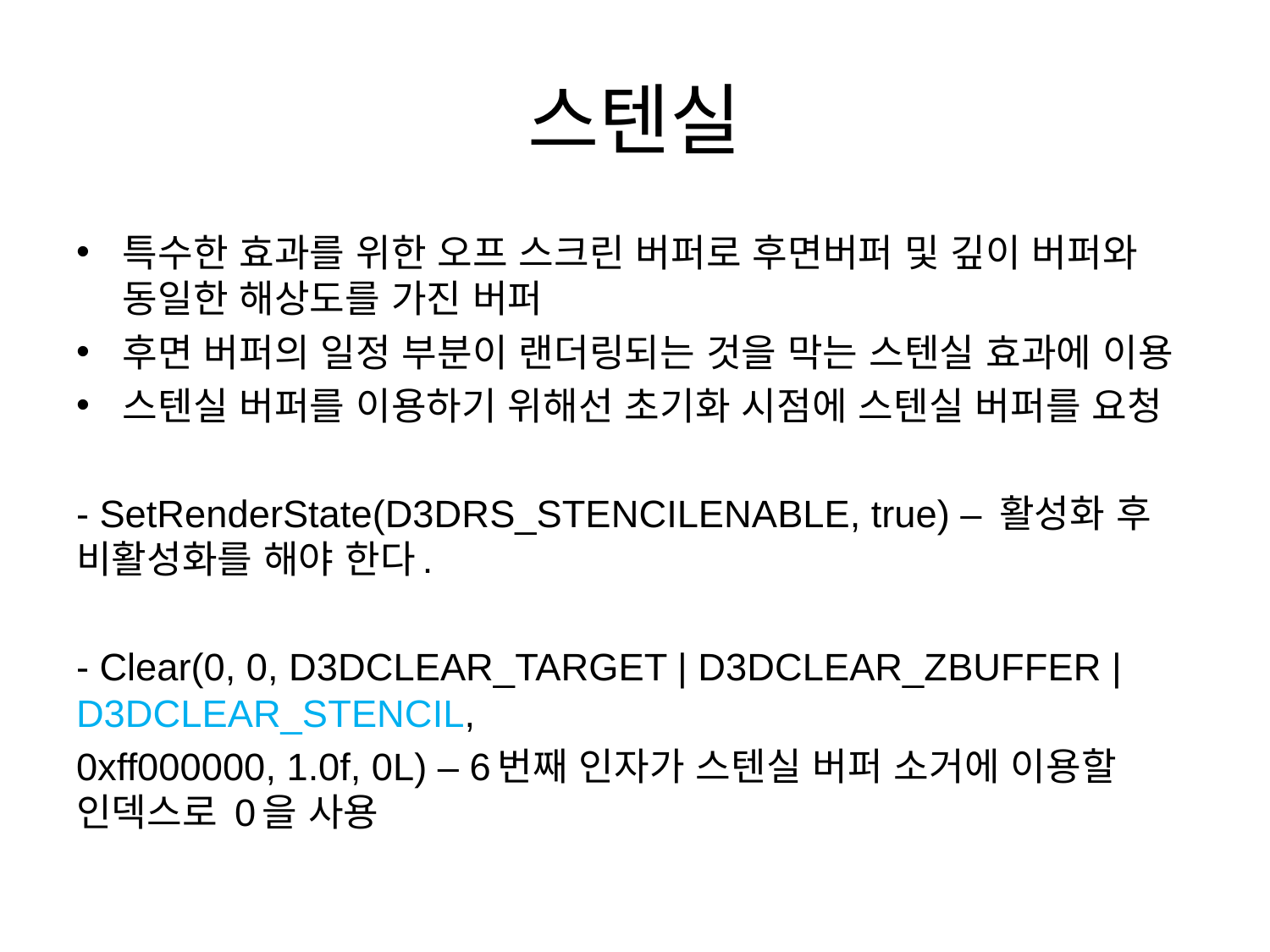

# 스텐실
특수한 효과를 위한 오프 스크린 버퍼로 후면버퍼 및 깊이 버퍼와 동일한 해상도를 가진 버퍼
후면 버퍼의 일정 부분이 랜더링되는 것을 막는 스텐실 효과에 이용
스텐실 버퍼를 이용하기 위해선 초기화 시점에 스텐실 버퍼를 요청

- SetRenderState(D3DRS_STENCILENABLE, true) – 활성화 후 비활성화를 해야 한다.

- Clear(0, 0, D3DCLEAR_TARGET | D3DCLEAR_ZBUFFER | D3DCLEAR_STENCIL,
0xff000000, 1.0f, 0L) – 6번째 인자가 스텐실 버퍼 소거에 이용할 인덱스로 0을 사용